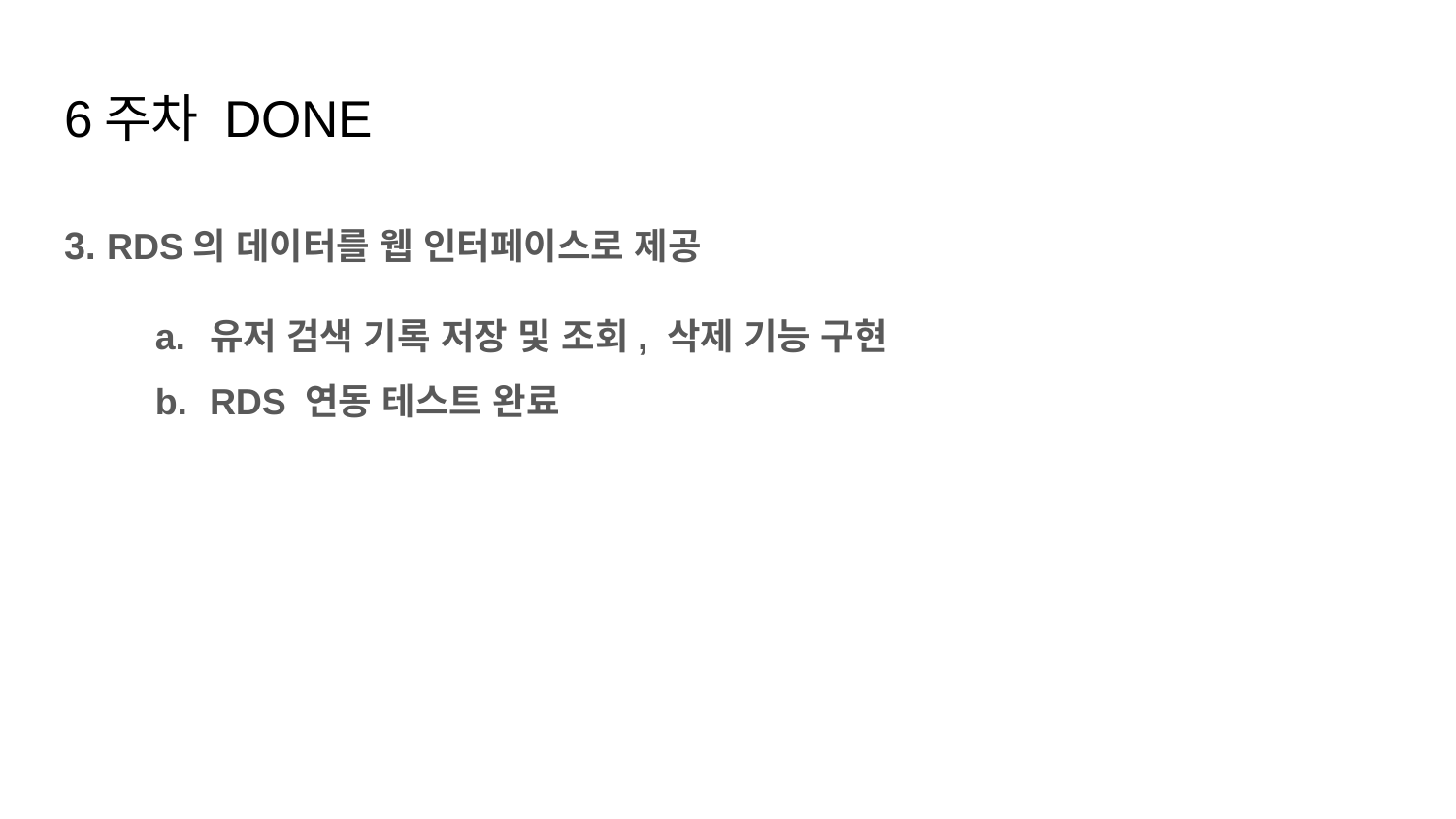

# 6주차 DONE
3. RDS의 데이터를 웹 인터페이스로 제공
유저 검색 기록 저장 및 조회, 삭제 기능 구현
RDS 연동 테스트 완료